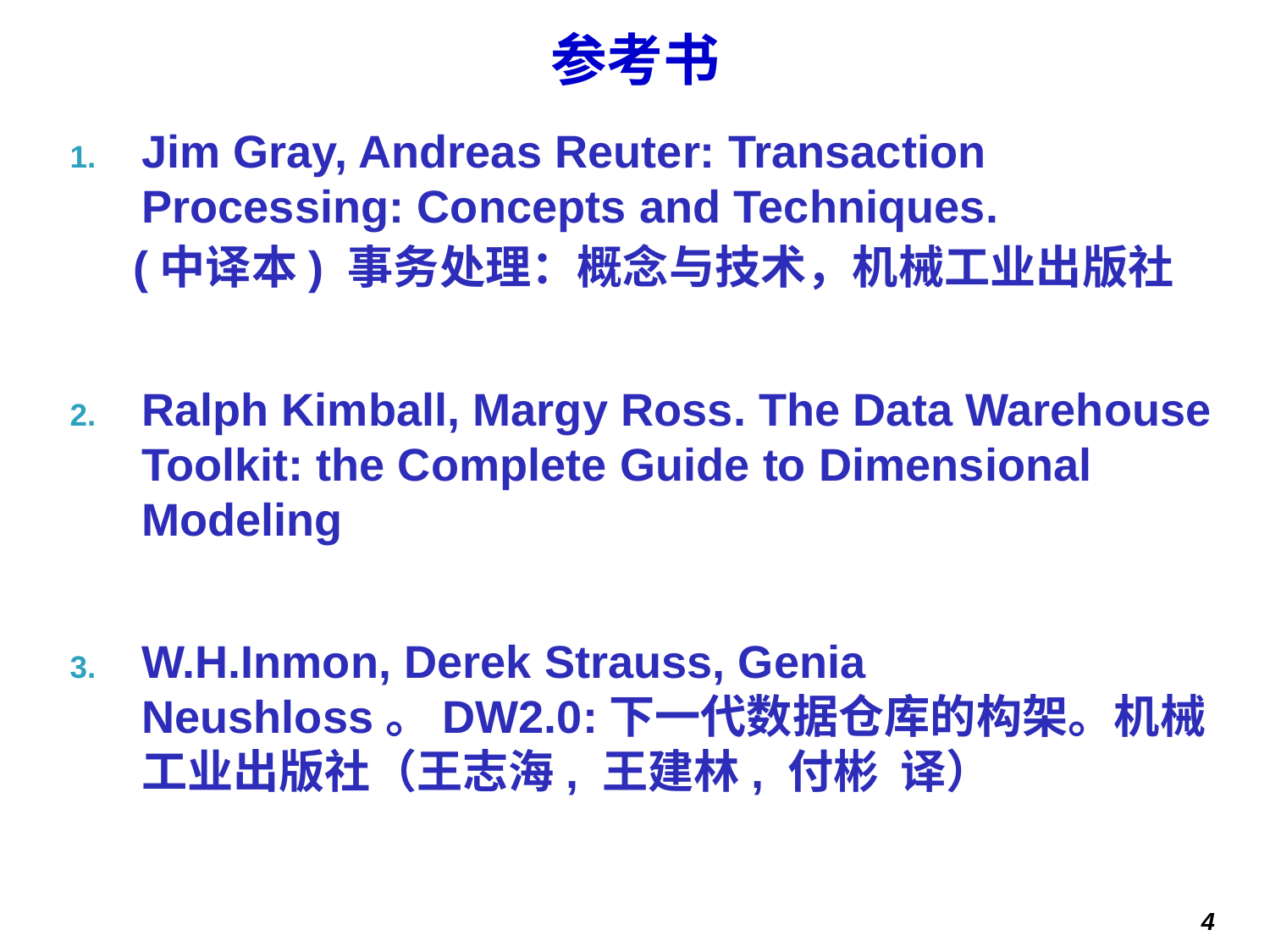

# 参考书
Jim Gray, Andreas Reuter: Transaction Processing: Concepts and Techniques.
(中译本) 事务处理：概念与技术，机械工业出版社

Ralph Kimball, Margy Ross. The Data Warehouse Toolkit: the Complete Guide to Dimensional Modeling

W.H.Inmon, Derek Strauss, Genia Neushloss。DW2.0:下一代数据仓库的构架。机械工业出版社（王志海, 王建林, 付彬  译）

4